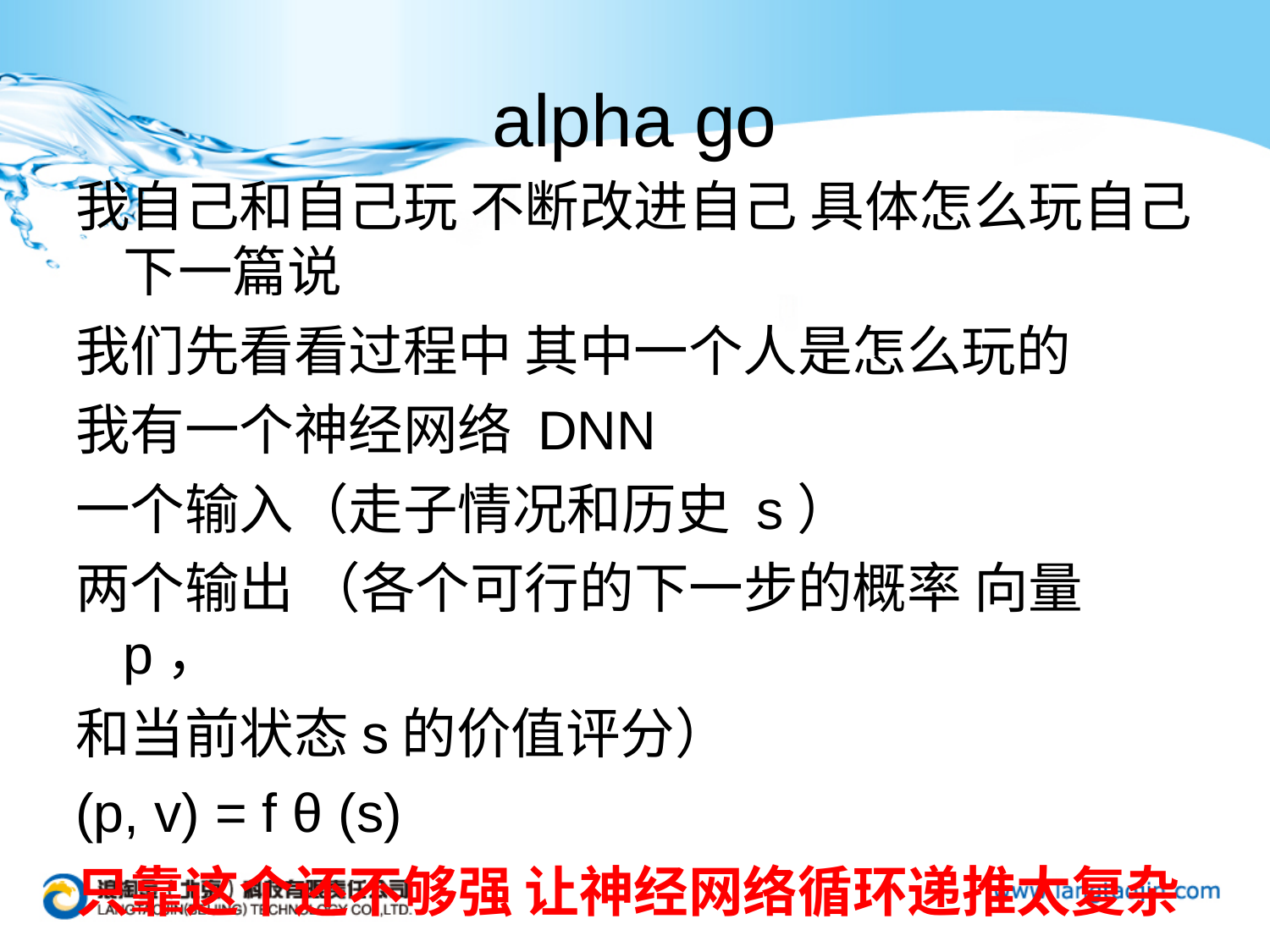

# alpha go
我自己和自己玩 不断改进自己 具体怎么玩自己 下一篇说
我们先看看过程中 其中一个人是怎么玩的
我有一个神经网络 DNN
一个输入（走子情况和历史 s）
两个输出 （各个可行的下一步的概率 向量p，
和当前状态s的价值评分）
(p, v) = f θ (s)
只靠这个还不够强 让神经网络循环递推太复杂